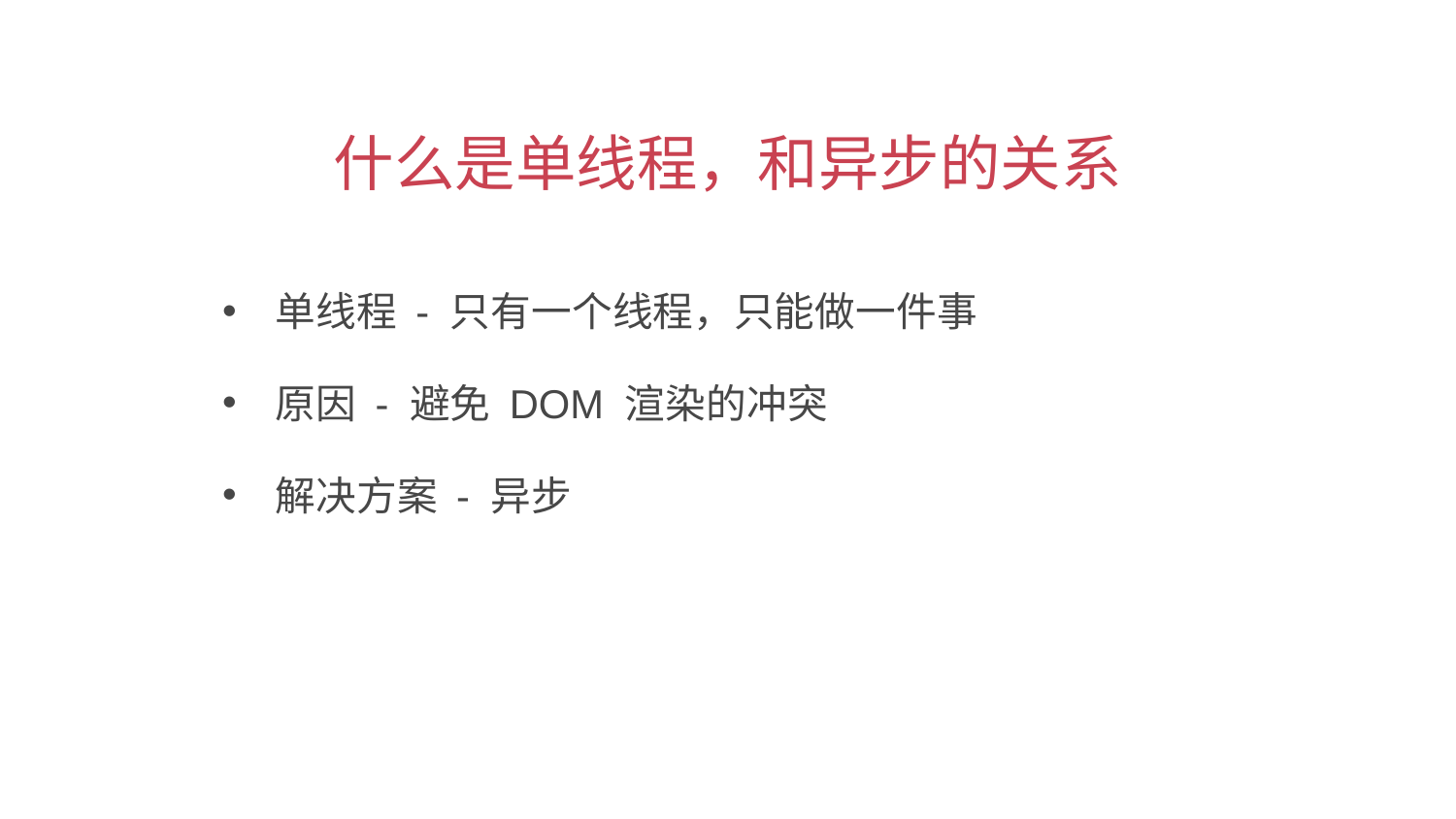

什么是单线程，和异步的关系
 单线程 - 只有一个线程，只能做一件事
 原因 - 避免 DOM 渲染的冲突
 解决方案 - 异步